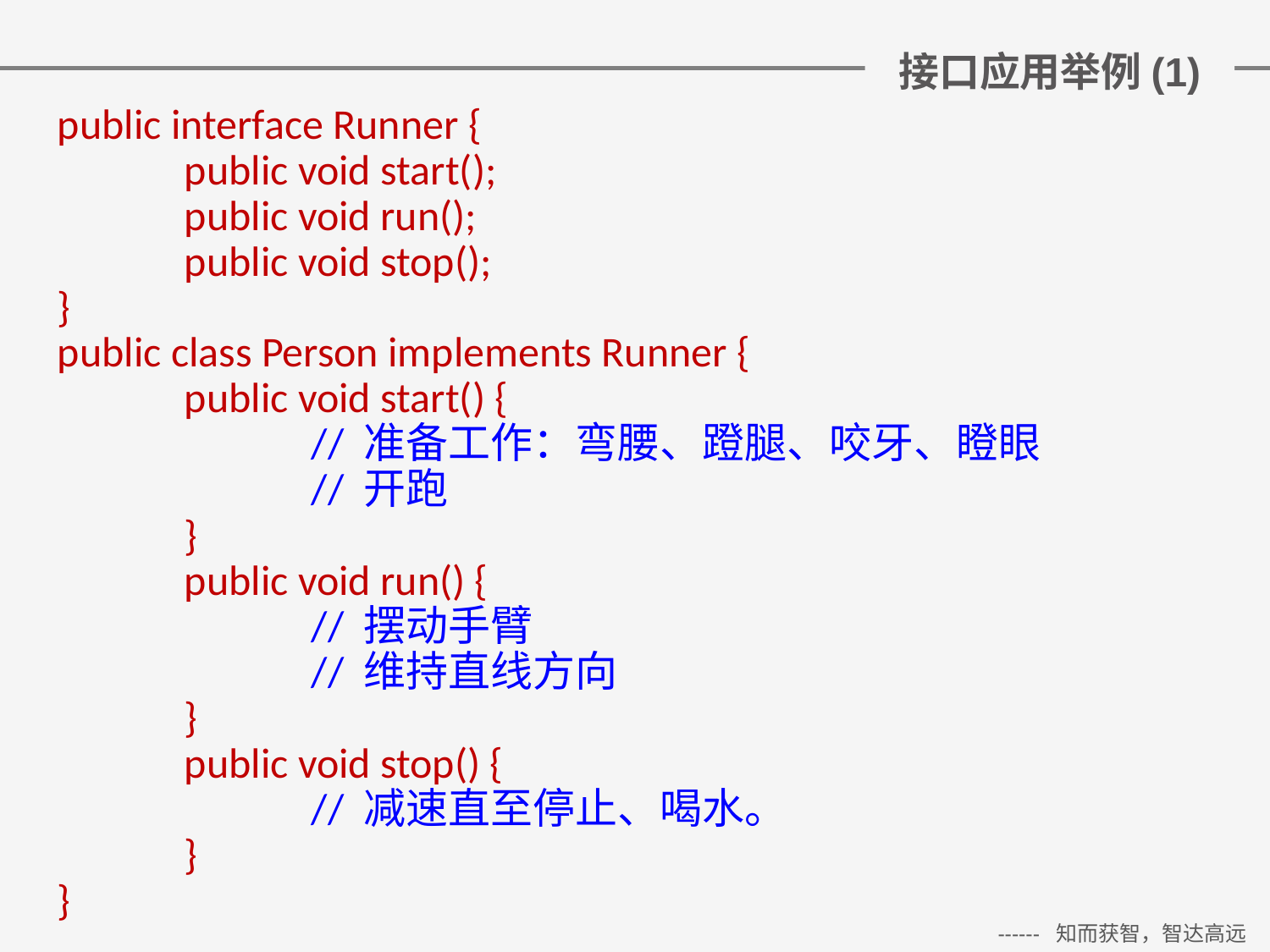

# 接口应用举例(1)
public interface Runner {
	public void start();
	public void run();
	public void stop();
}
public class Person implements Runner {
	public void start() {
		// 准备工作：弯腰、蹬腿、咬牙、瞪眼				// 开跑
	}
	public void run() {
		// 摆动手臂
		// 维持直线方向
	}
	public void stop() {
		// 减速直至停止、喝水。
	}
}